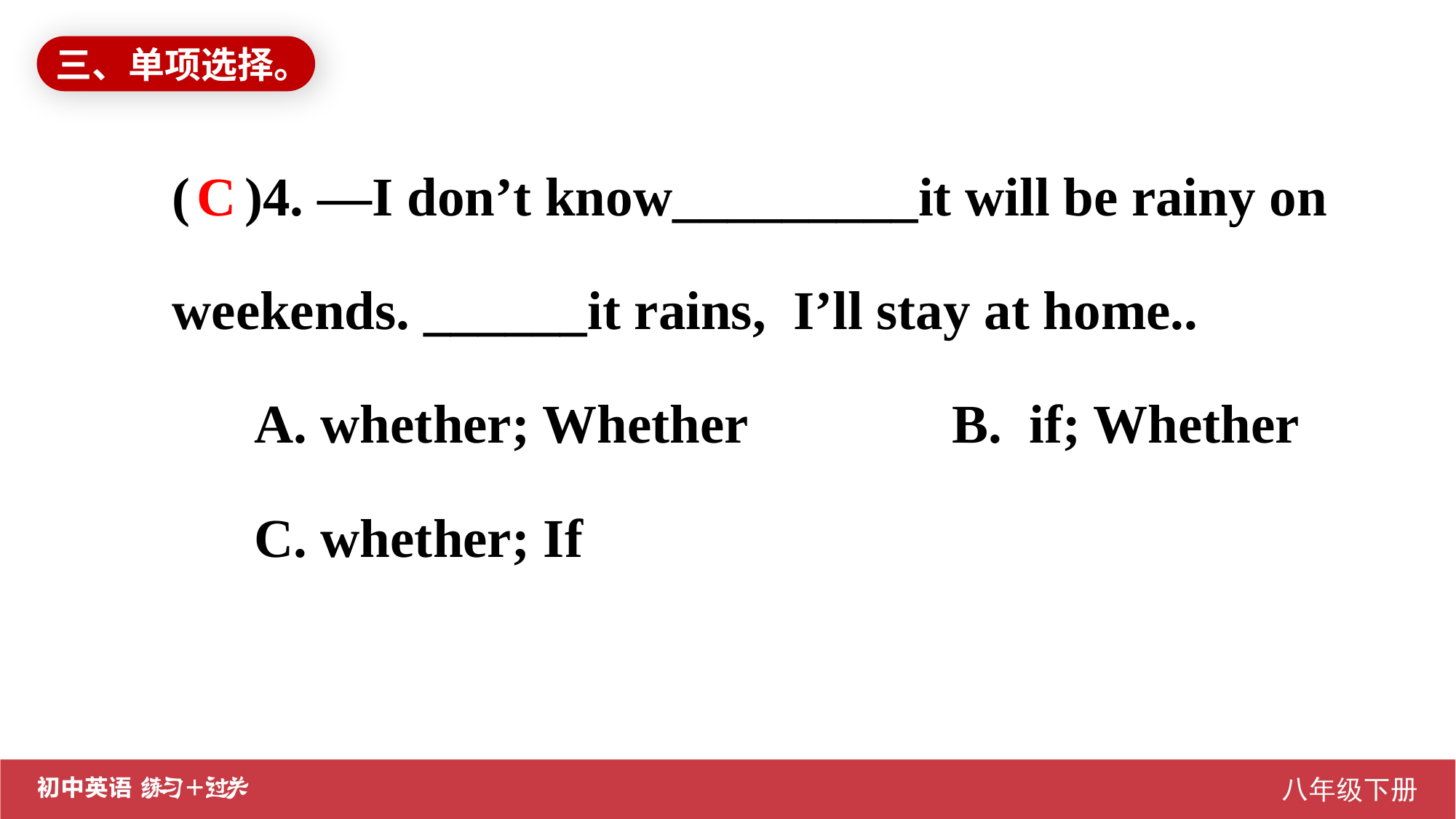

三、单项选择。
(    )4. —I don’t know_________it will be rainy on weekends. ______it rains,  I’ll stay at home..
      A. whether; Whether               B.  if; Whether
      C. whether; If
C